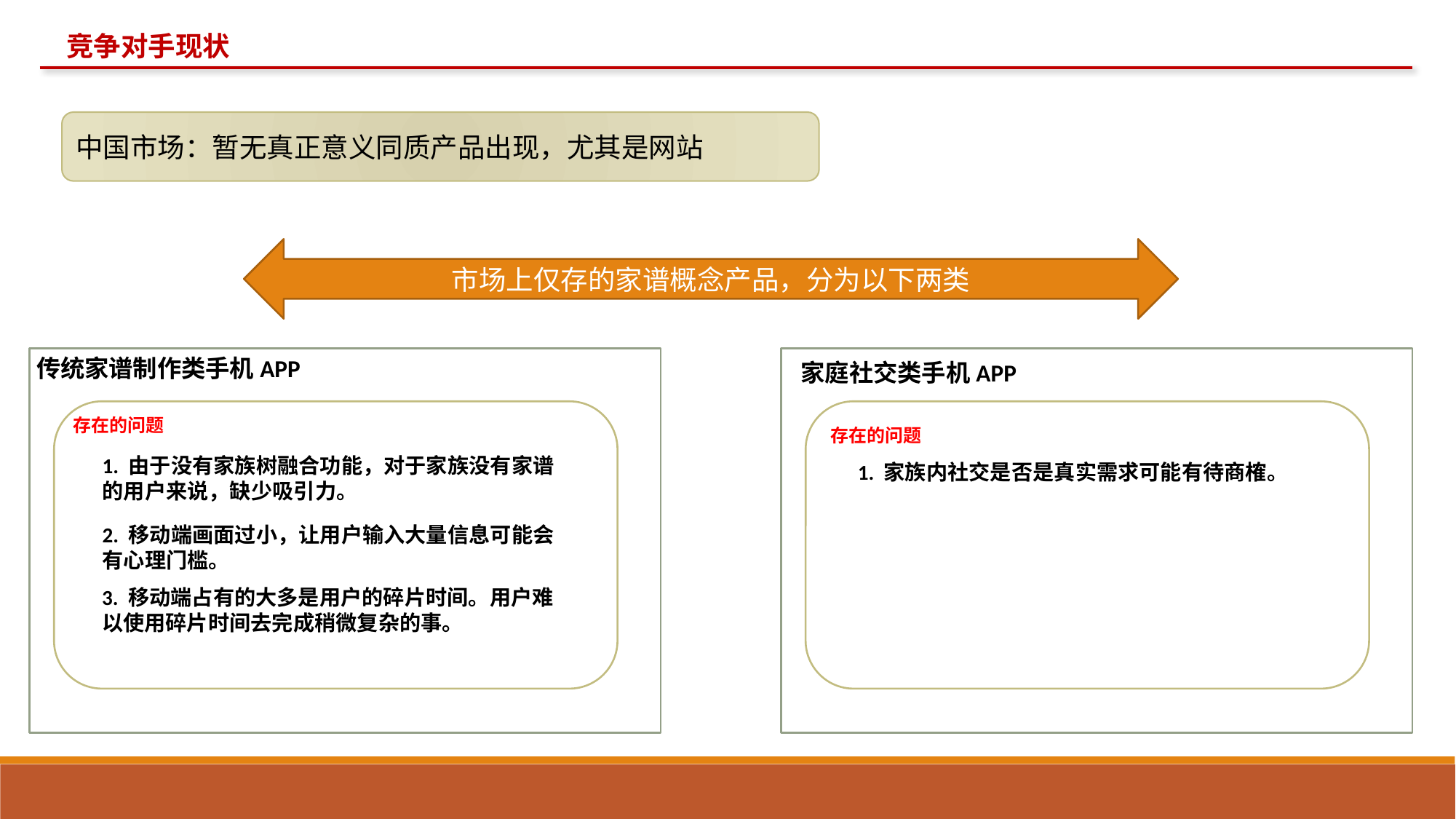

竞争对手现状
中国市场：暂无真正意义同质产品出现，尤其是网站
市场上仅存的家谱概念产品，分为以下两类
传统家谱制作类手机APP

家庭社交类手机APP

存在的问题
存在的问题
1. 由于没有家族树融合功能，对于家族没有家谱的用户来说，缺少吸引力。
1. 家族内社交是否是真实需求可能有待商榷。
2. 移动端画面过小，让用户输入大量信息可能会有心理门槛。
3. 移动端占有的大多是用户的碎片时间。用户难以使用碎片时间去完成稍微复杂的事。